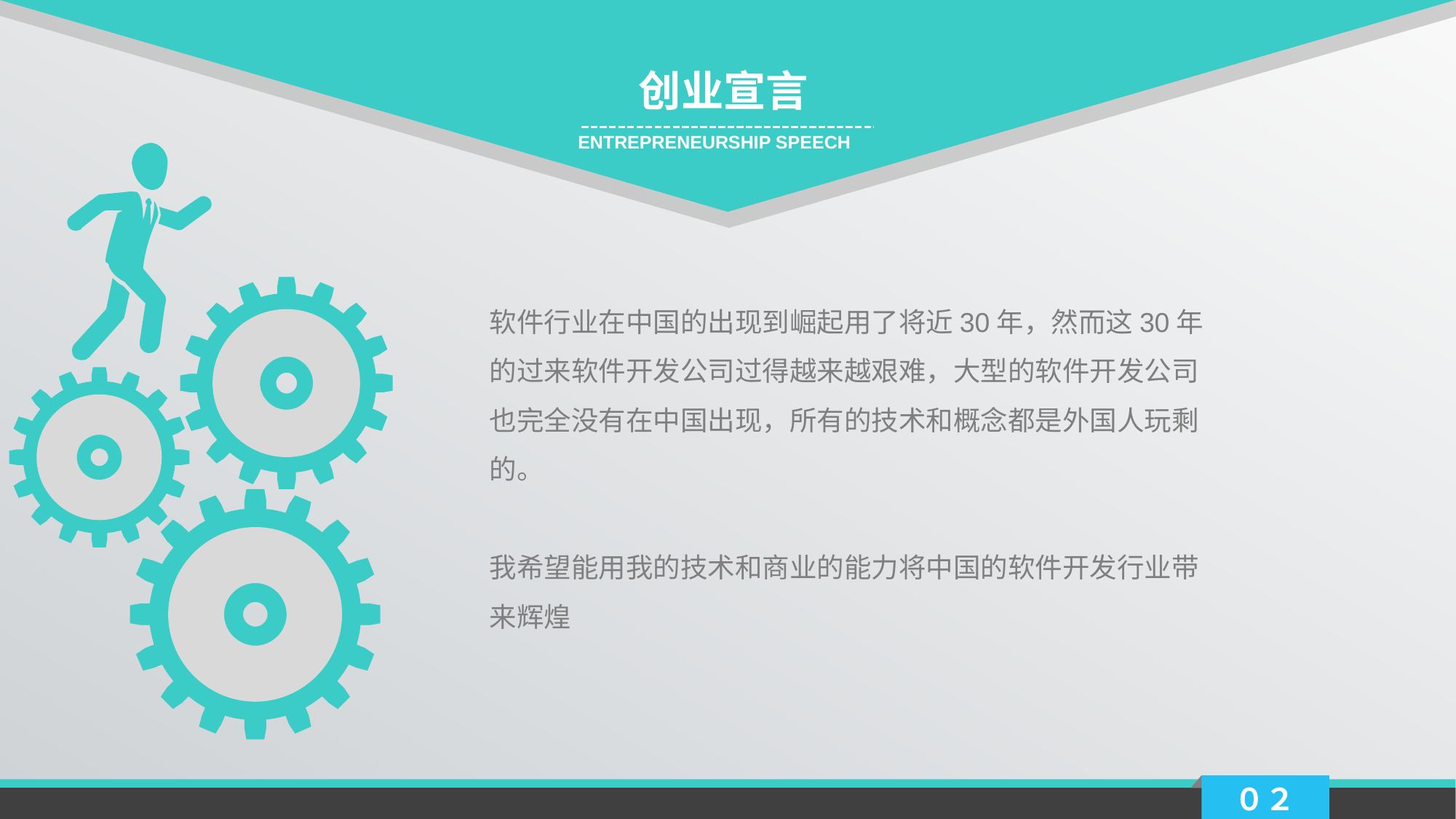

创业宣言
ENTREPRENEURSHIP SPEECH

软件行业在中国的出现到崛起用了将近30年，然而这30年的过来软件开发公司过得越来越艰难，大型的软件开发公司也完全没有在中国出现，所有的技术和概念都是外国人玩剩的。

我希望能用我的技术和商业的能力将中国的软件开发行业带来辉煌

０２